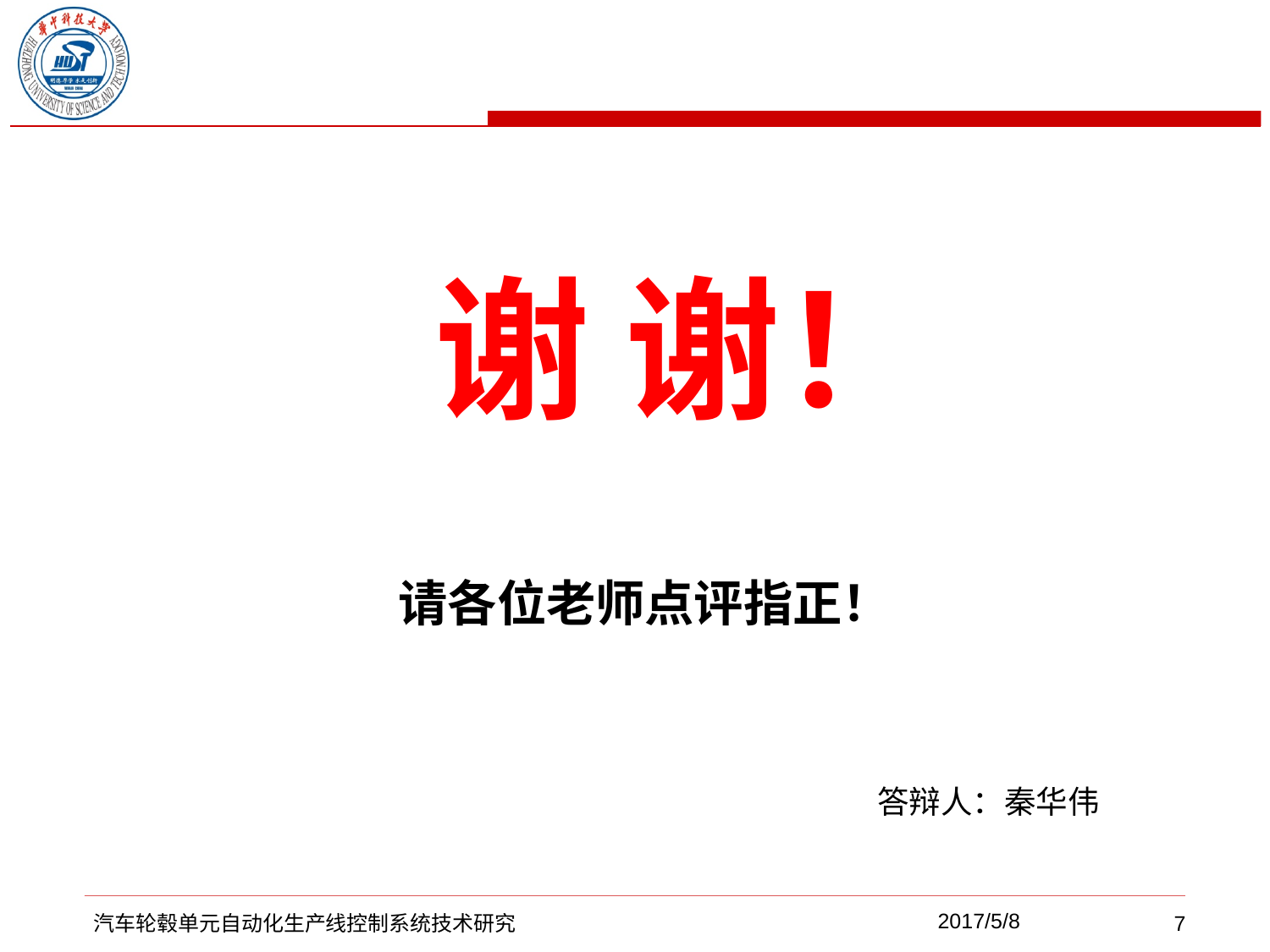

谢 谢！
请各位老师点评指正！
答辩人：秦华伟
2017/5/8
汽车轮毂单元自动化生产线控制系统技术研究
7